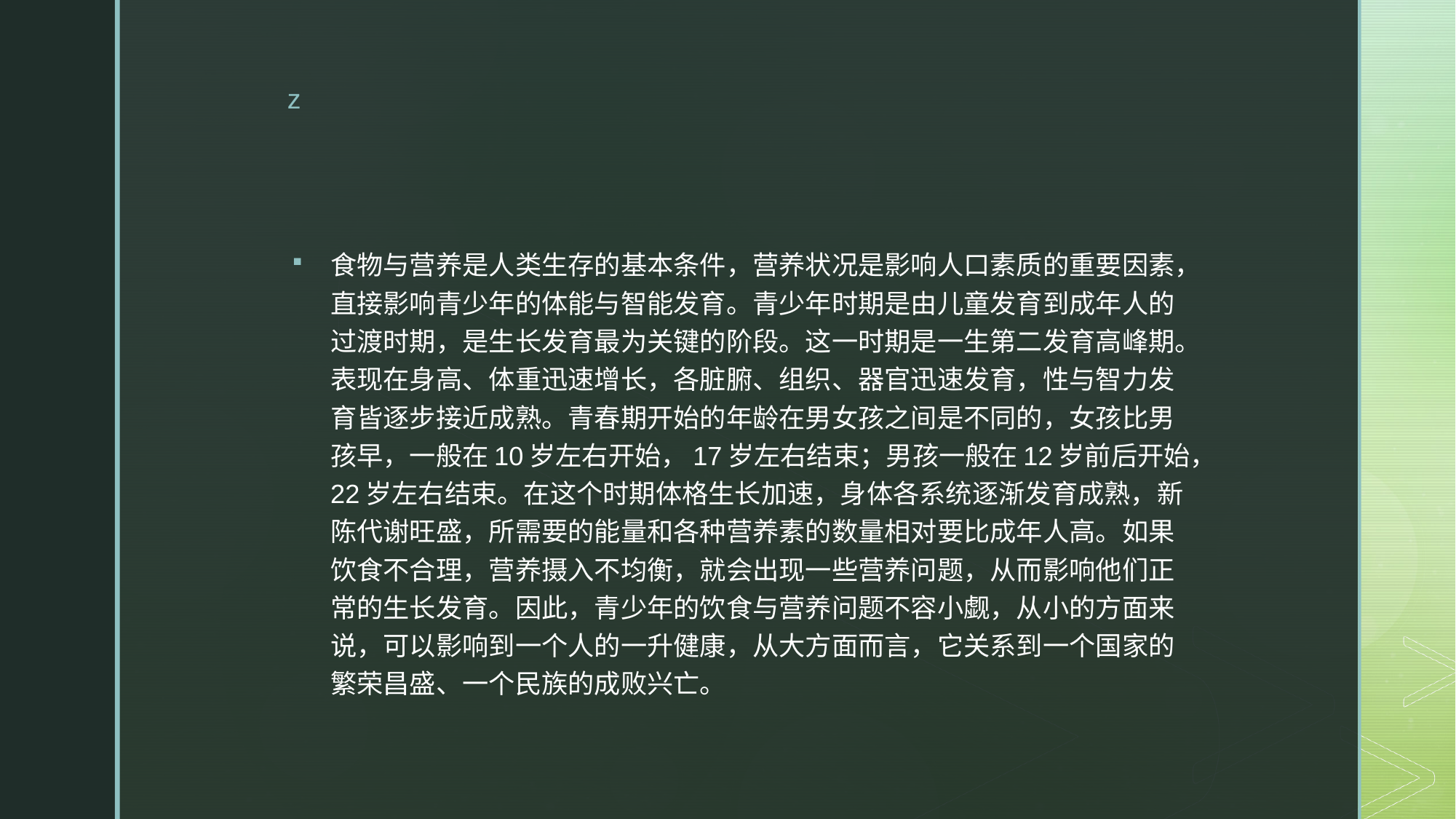

# 背景：
食物与营养是人类生存的基本条件，营养状况是影响人口素质的重要因素，直接影响青少年的体能与智能发育。青少年时期是由儿童发育到成年人的过渡时期，是生长发育最为关键的阶段。这一时期是一生第二发育高峰期。表现在身高、体重迅速增长，各脏腑、组织、器官迅速发育，性与智力发育皆逐步接近成熟。青春期开始的年龄在男女孩之间是不同的，女孩比男孩早，一般在10岁左右开始，17岁左右结束；男孩一般在12岁前后开始，22岁左右结束。在这个时期体格生长加速，身体各系统逐渐发育成熟，新陈代谢旺盛，所需要的能量和各种营养素的数量相对要比成年人高。如果饮食不合理，营养摄入不均衡，就会出现一些营养问题，从而影响他们正常的生长发育。因此，青少年的饮食与营养问题不容小觑，从小的方面来说，可以影响到一个人的一升健康，从大方面而言，它关系到一个国家的繁荣昌盛、一个民族的成败兴亡。